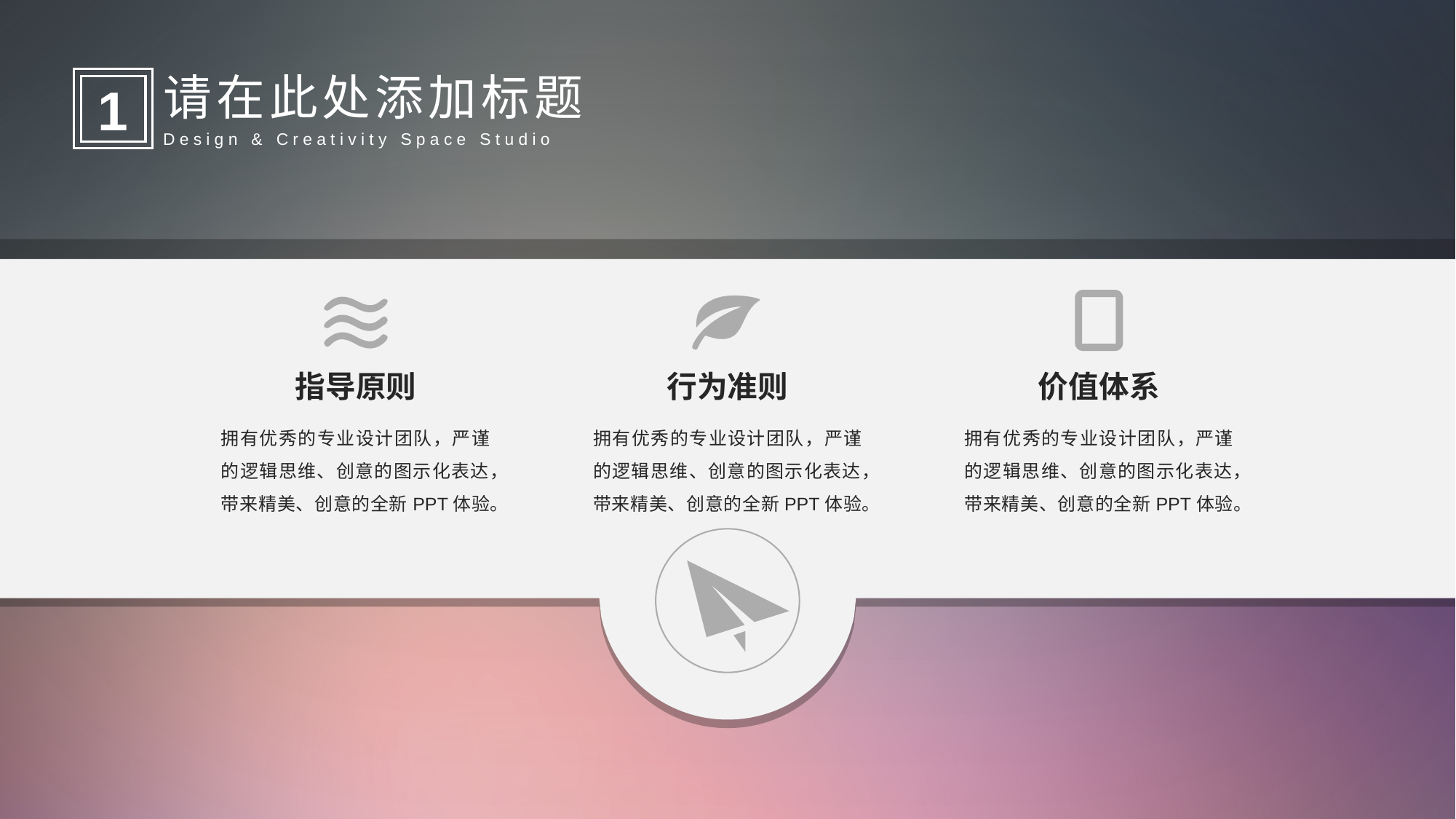

请在此处添加标题
1
Design & Creativity Space Studio

指导原则
行为准则
价值体系
拥有优秀的专业设计团队，严谨的逻辑思维、创意的图示化表达，带来精美、创意的全新PPT体验。
拥有优秀的专业设计团队，严谨的逻辑思维、创意的图示化表达，带来精美、创意的全新PPT体验。
拥有优秀的专业设计团队，严谨的逻辑思维、创意的图示化表达，带来精美、创意的全新PPT体验。